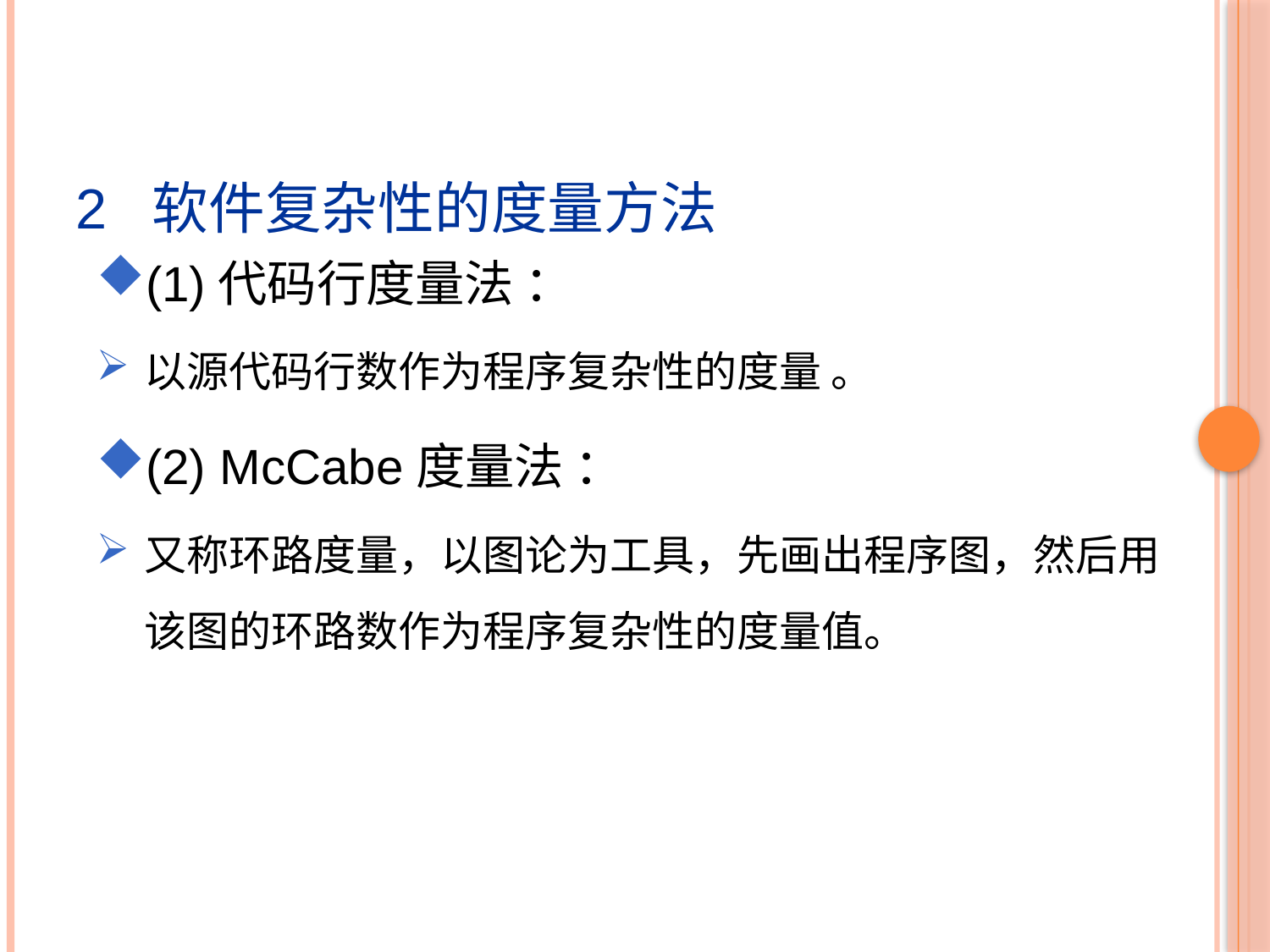

2  软件复杂性的度量方法
(1)代码行度量法 ：
以源代码行数作为程序复杂性的度量 。
(2) McCabe度量法 ：
又称环路度量，以图论为工具，先画出程序图，然后用该图的环路数作为程序复杂性的度量值。